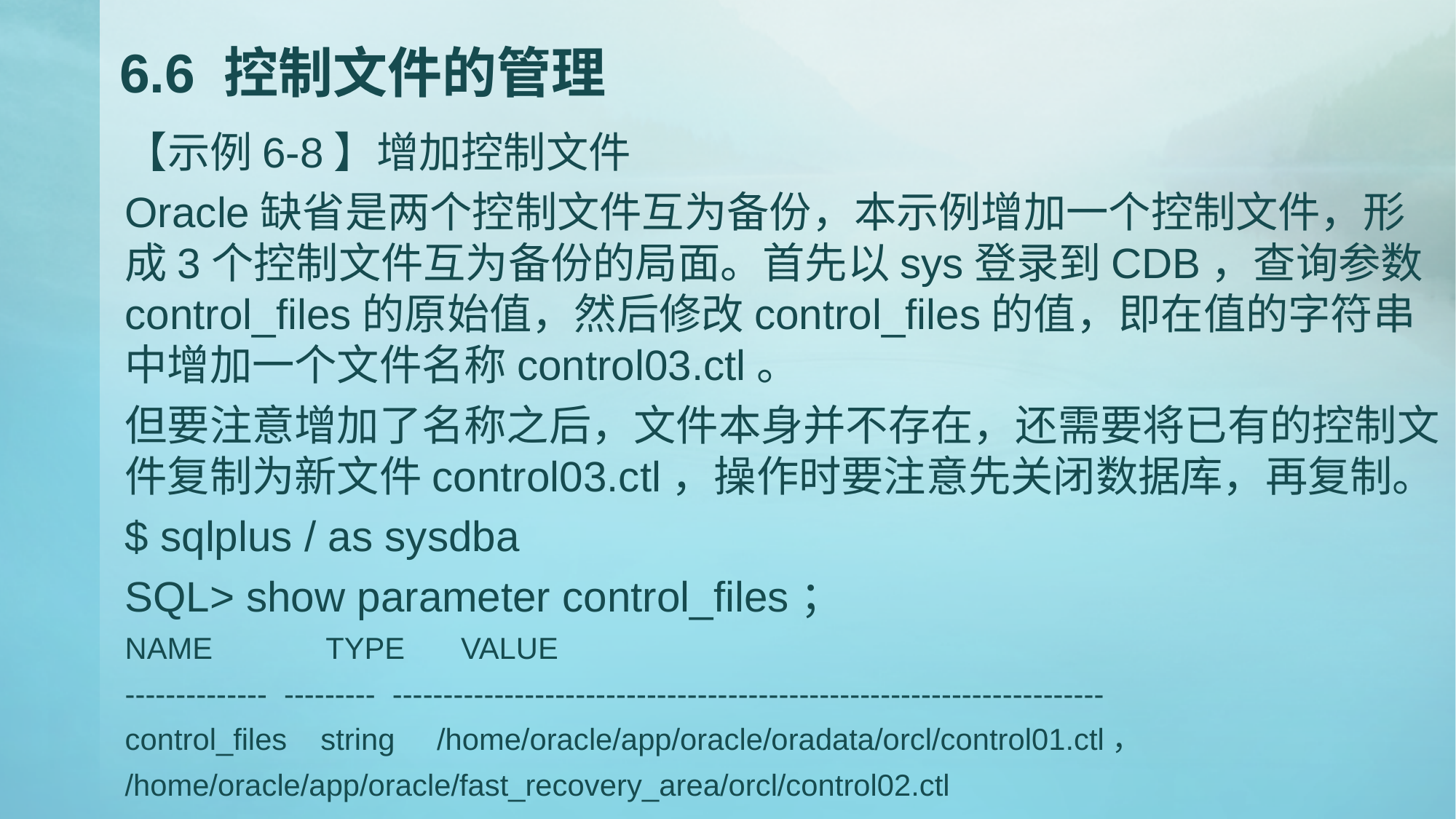

# 6.6 控制文件的管理
【示例6-8】增加控制文件
Oracle缺省是两个控制文件互为备份，本示例增加一个控制文件，形成3个控制文件互为备份的局面。首先以sys登录到CDB，查询参数control_files的原始值，然后修改control_files的值，即在值的字符串中增加一个文件名称control03.ctl。
但要注意增加了名称之后，文件本身并不存在，还需要将已有的控制文件复制为新文件control03.ctl，操作时要注意先关闭数据库，再复制。
$ sqlplus / as sysdba
SQL> show parameter control_files；
NAME	           TYPE	 VALUE
--------------  ---------  ----------------------------------------------------------------------
control_files    string     /home/oracle/app/oracle/oradata/orcl/control01.ctl，
/home/oracle/app/oracle/fast_recovery_area/orcl/control02.ctl